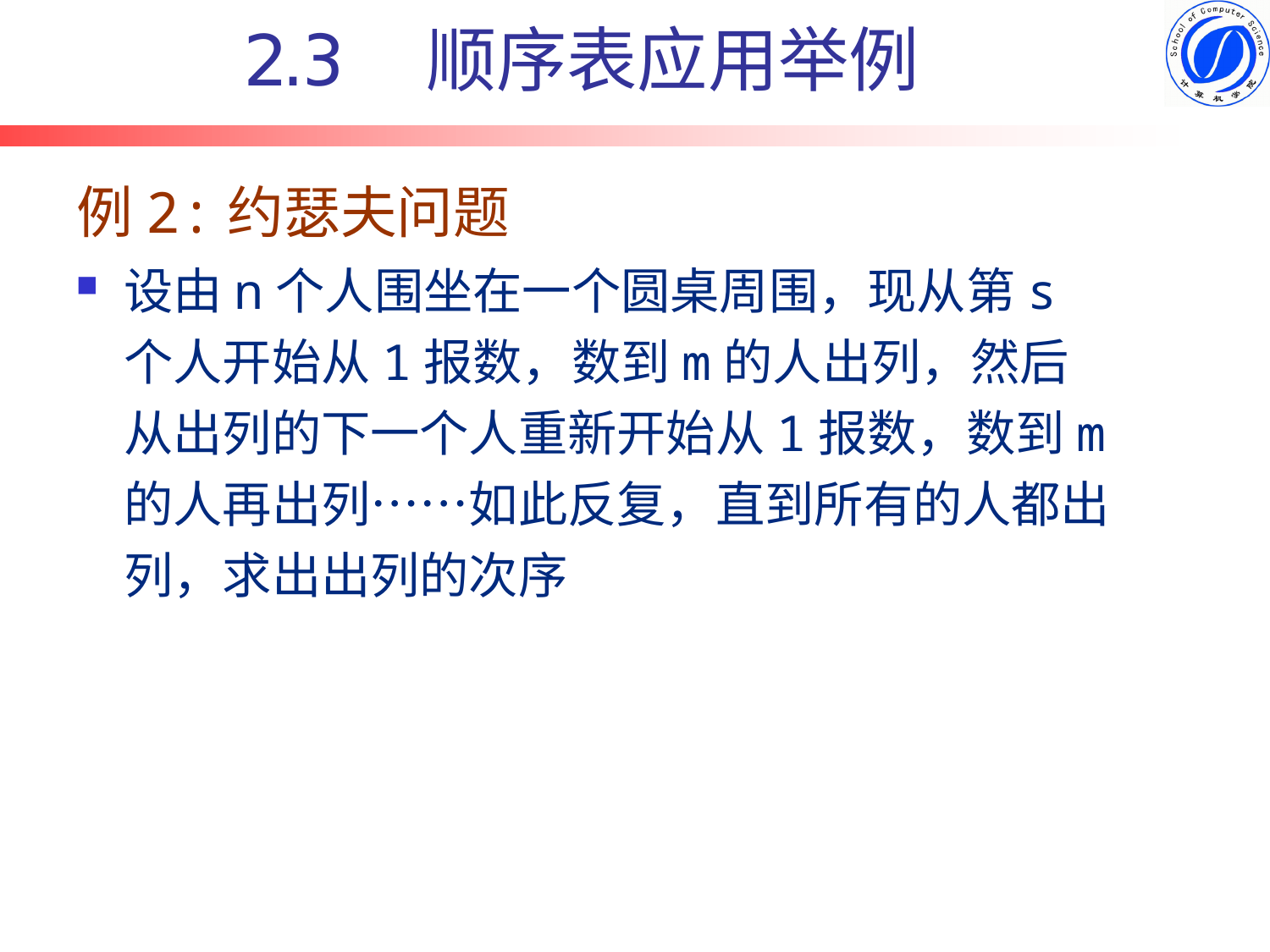

2.3   顺序表应用举例
例2:约瑟夫问题
设由n个人围坐在一个圆桌周围，现从第s个人开始从1报数，数到m的人出列，然后从出列的下一个人重新开始从1报数，数到m的人再出列……如此反复，直到所有的人都出列，求出出列的次序